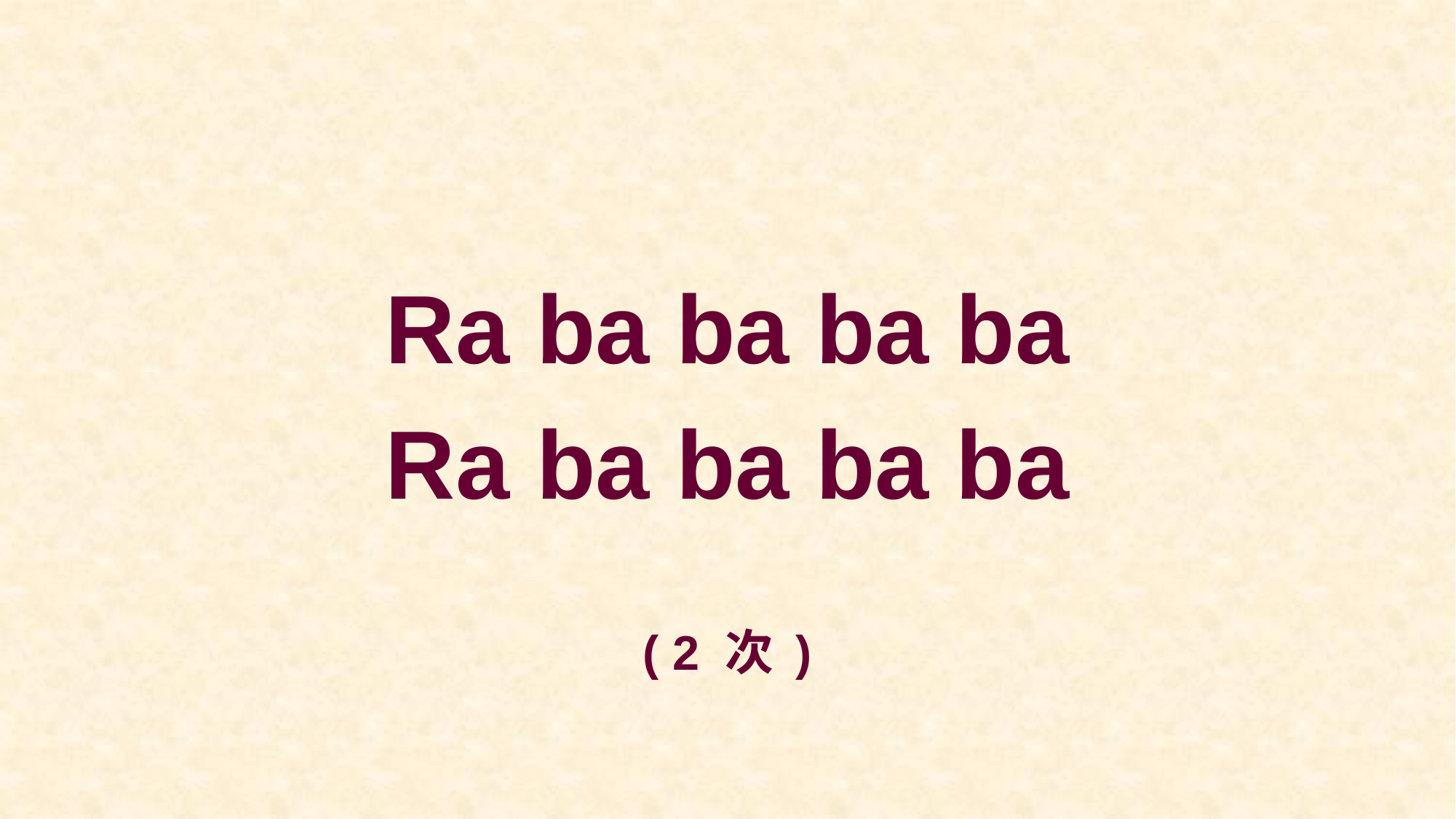

Ra ba ba ba ba
Ra ba ba ba ba
( 2 次 )